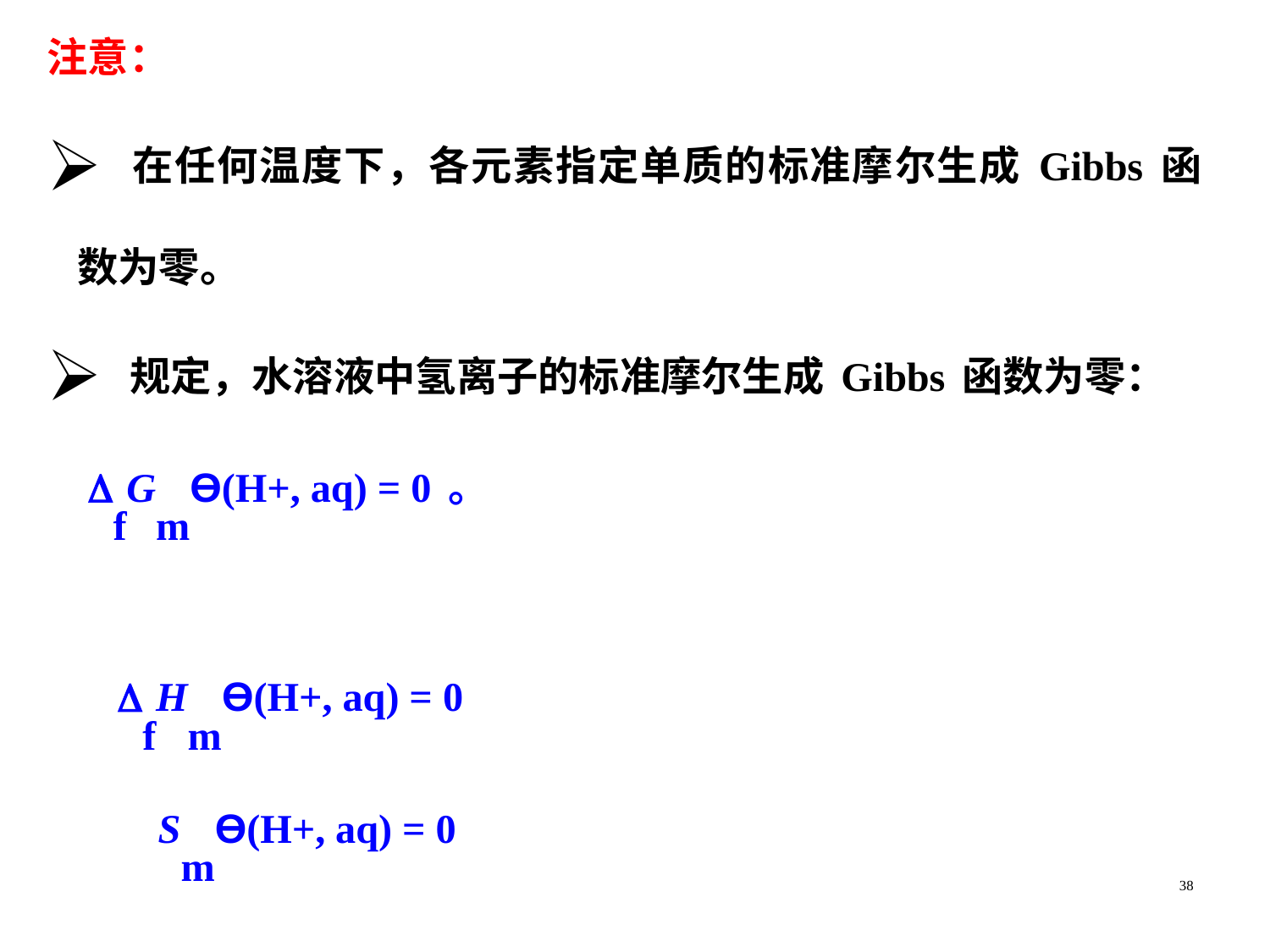

注意：
 在任何温度下，各元素指定单质的标准摩尔生成Gibbs函数为零。
 规定，水溶液中氢离子的标准摩尔生成Gibbs函数为零：
    ΔfGmƟ(H+, aq) = 0。
ΔfHmƟ(H+, aq) = 0
    SmƟ(H+, aq) = 0
38